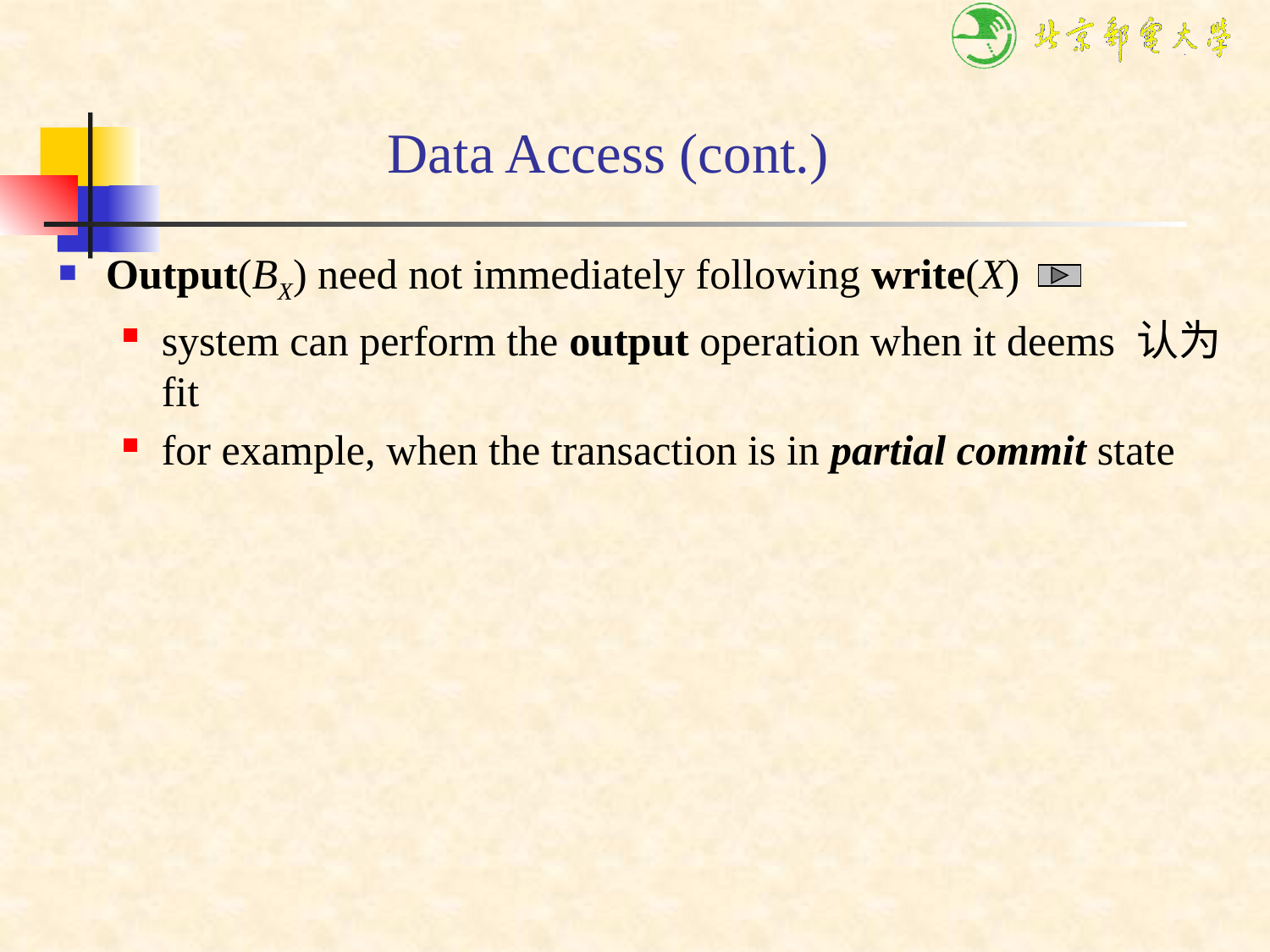

# Data Access (cont.)
Output(BX) need not immediately following write(X)
system can perform the output operation when it deems 认为fit
for example, when the transaction is in partial commit state

15